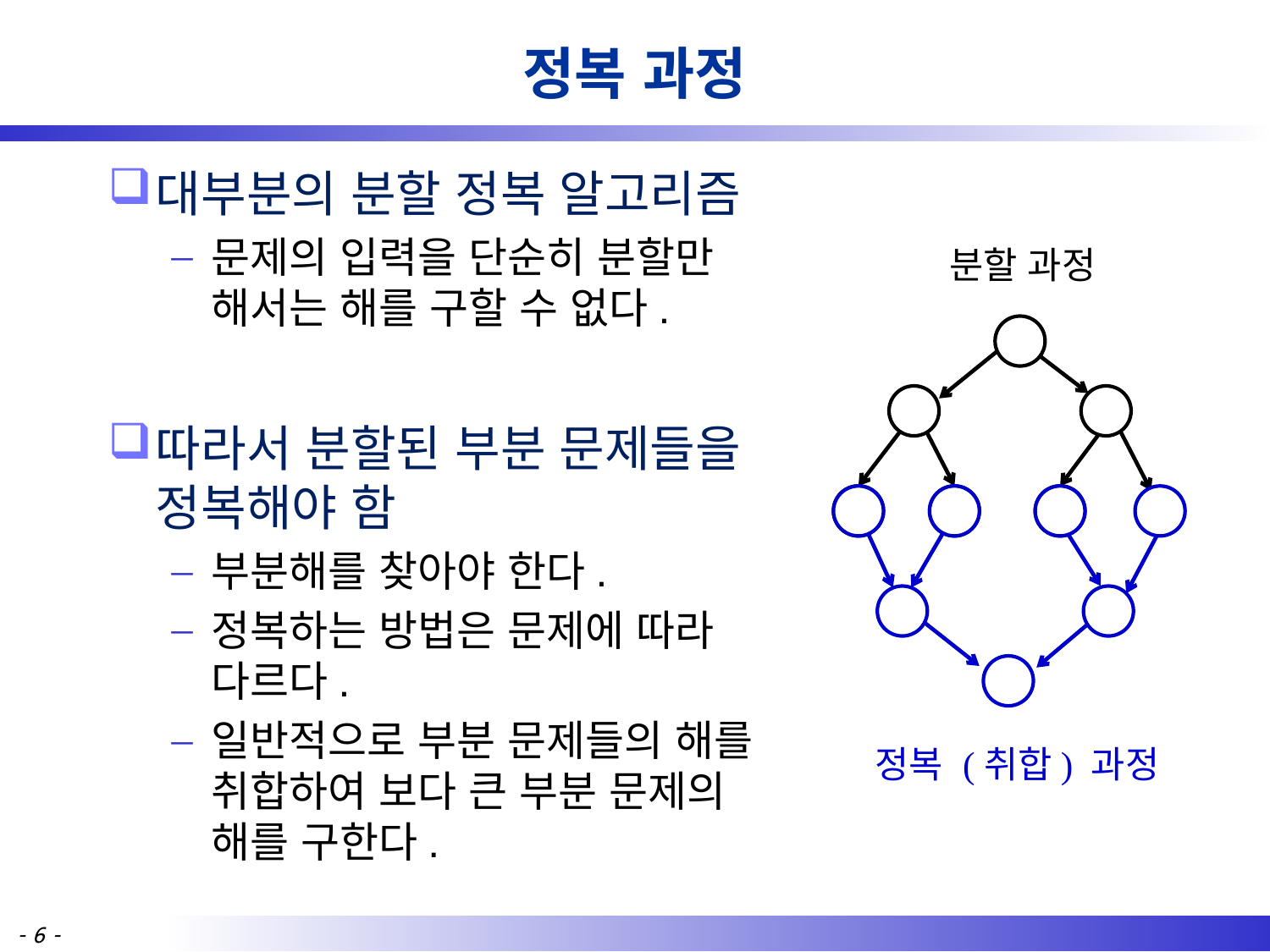

# 정복 과정
대부분의 분할 정복 알고리즘
문제의 입력을 단순히 분할만 해서는 해를 구할 수 없다.

따라서 분할된 부분 문제들을 정복해야 함
부분해를 찾아야 한다.
정복하는 방법은 문제에 따라 다르다.
일반적으로 부분 문제들의 해를 취합하여 보다 큰 부분 문제의 해를 구한다.
분할 과정

정복 (취합) 과정
- 6 -